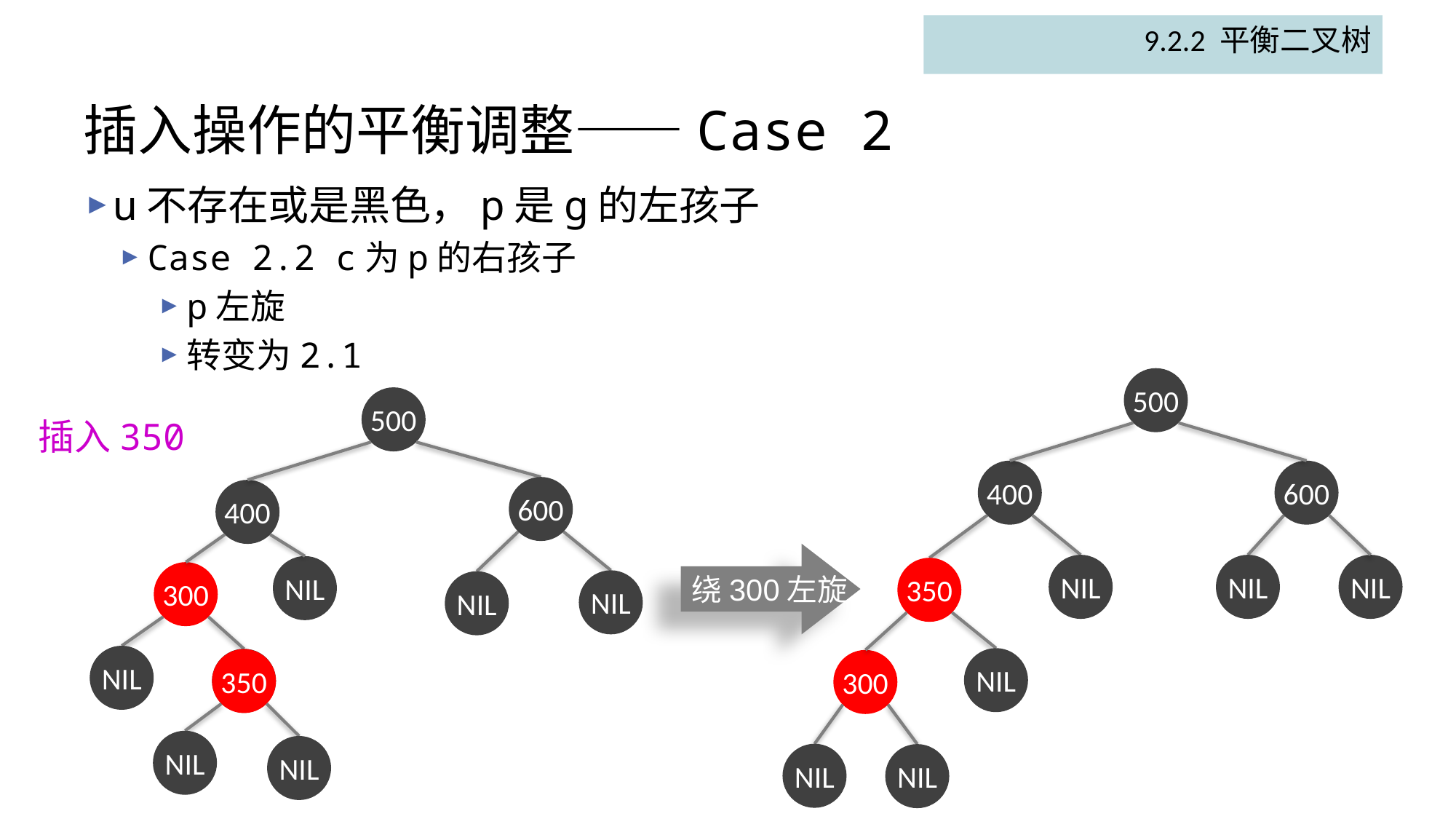

9.2.2 平衡二叉树
# 插入操作的平衡调整——Case 2
u不存在或是黑色，p是g的左孩子
Case 2.2 c为p的右孩子
p左旋
转变为2.1

500
400
600
NIL
NIL
NIL
350
NIL
300
NIL
NIL
500
插入350
600
400
绕300左旋
NIL
300
NIL
NIL
NIL
NIL
350
NIL
NIL